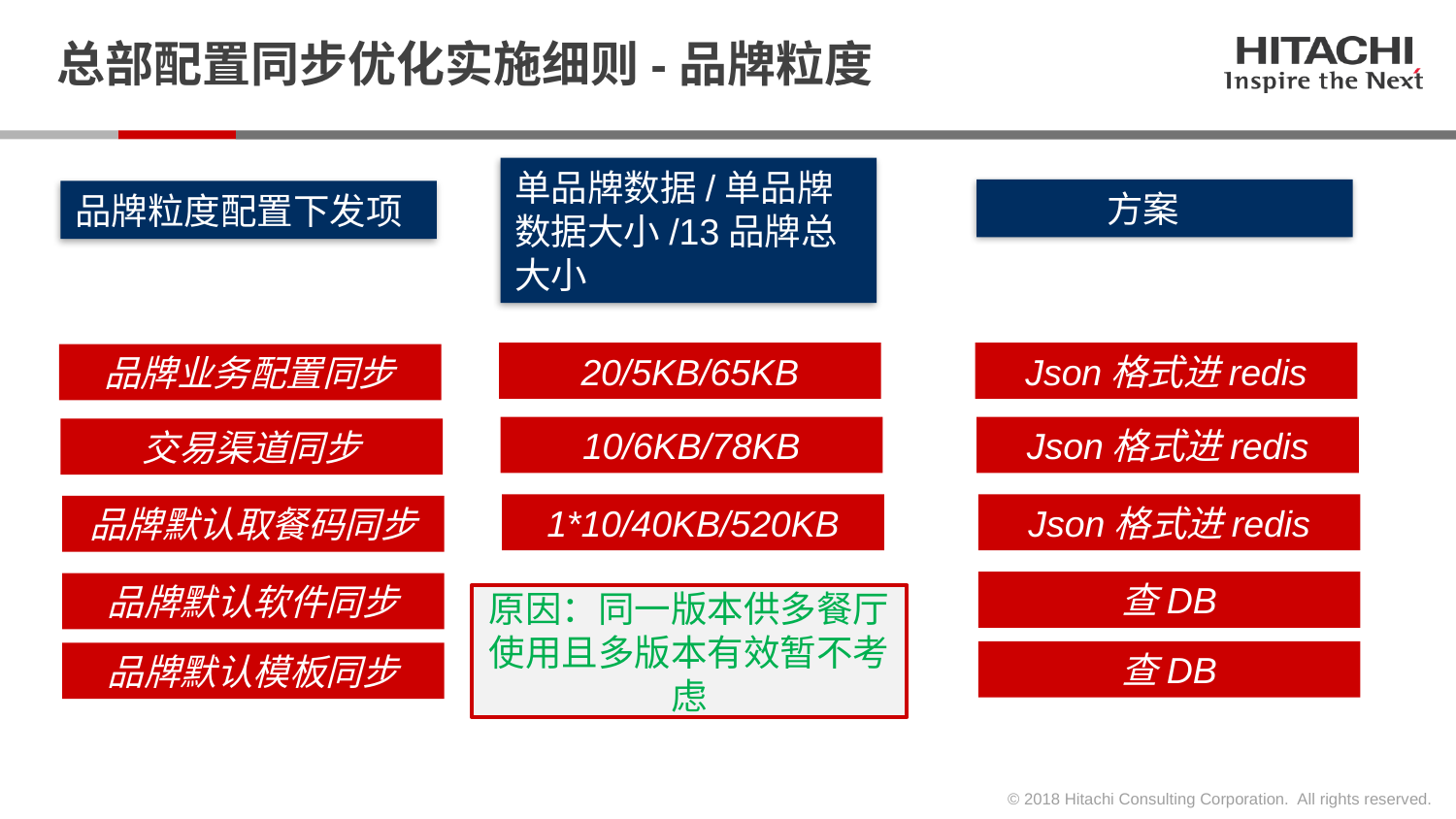

# 总部配置同步优化实施细则-品牌粒度
单品牌数据/单品牌数据大小/13品牌总大小
             方案
品牌粒度配置下发项
20/5KB/65KB
Json格式进redis
品牌业务配置同步
10/6KB/78KB
Json格式进redis
交易渠道同步
1*10/40KB/520KB
Json格式进redis
品牌默认取餐码同步
查DB
品牌默认软件同步
原因：同一版本供多餐厅使用且多版本有效暂不考虑
查DB
品牌默认模板同步